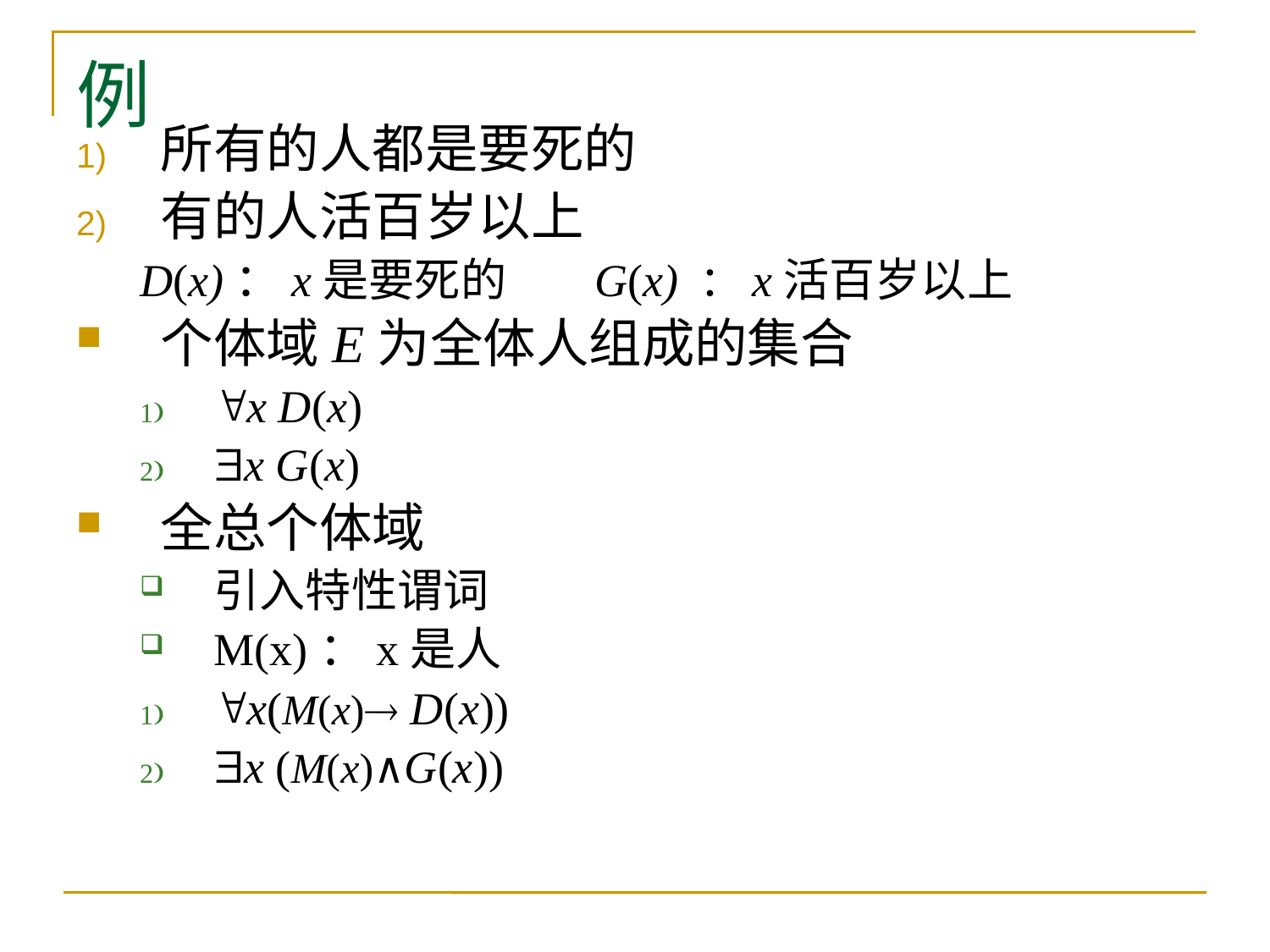

# 例
所有的人都是要死的
有的人活百岁以上
D(x)：x是要死的	G(x) ：x活百岁以上
个体域E为全体人组成的集合
∀x D(x)
∃x G(x)
全总个体域
引入特性谓词
M(x)：x是人
∀x(M(x)→ D(x))
∃x (M(x)∧G(x))